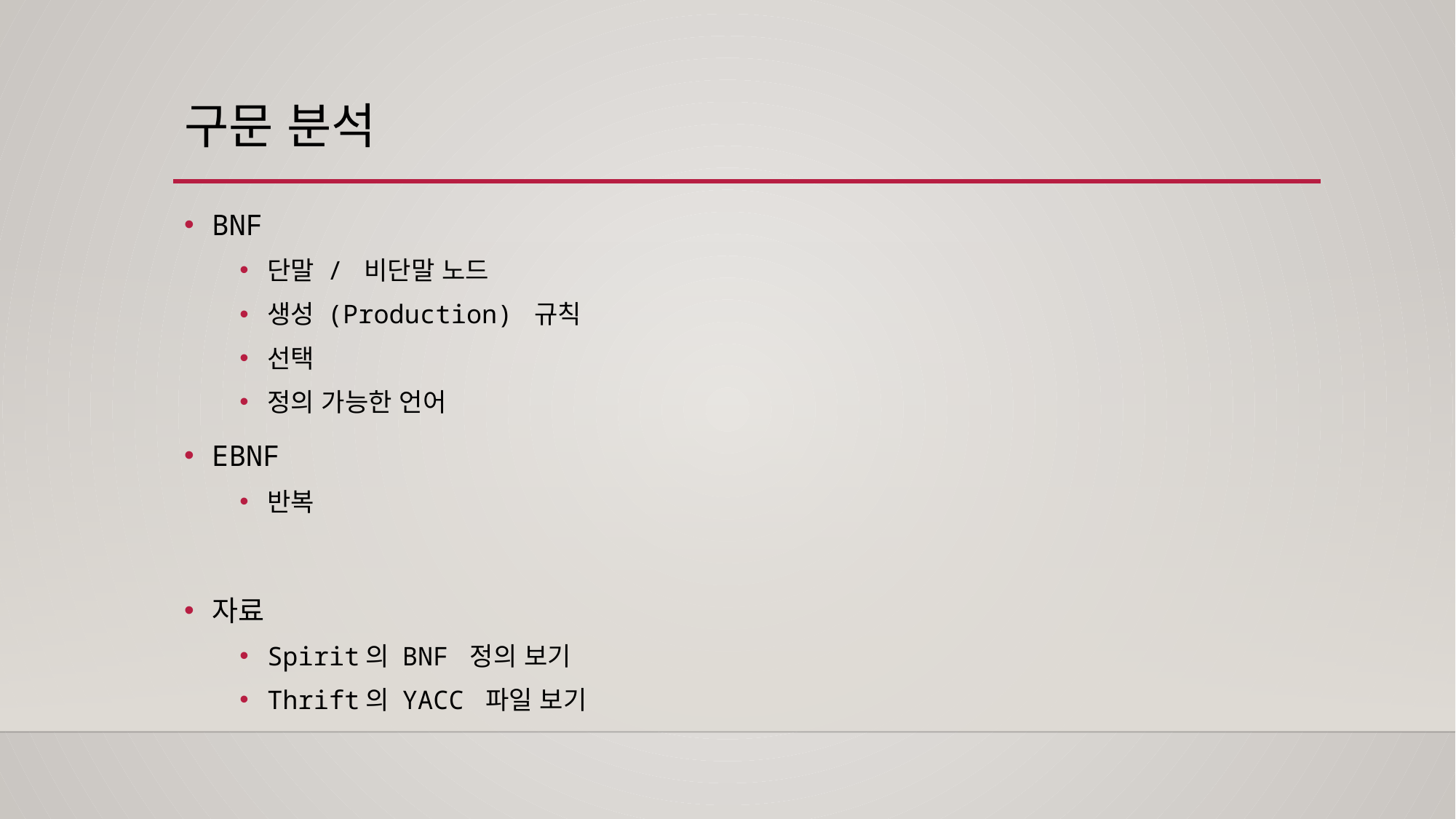

# 구문 분석
BNF
단말 / 비단말 노드
생성 (Production) 규칙
선택
정의 가능한 언어
EBNF
반복

자료
Spirit의 BNF 정의 보기
Thrift의 YACC 파일 보기